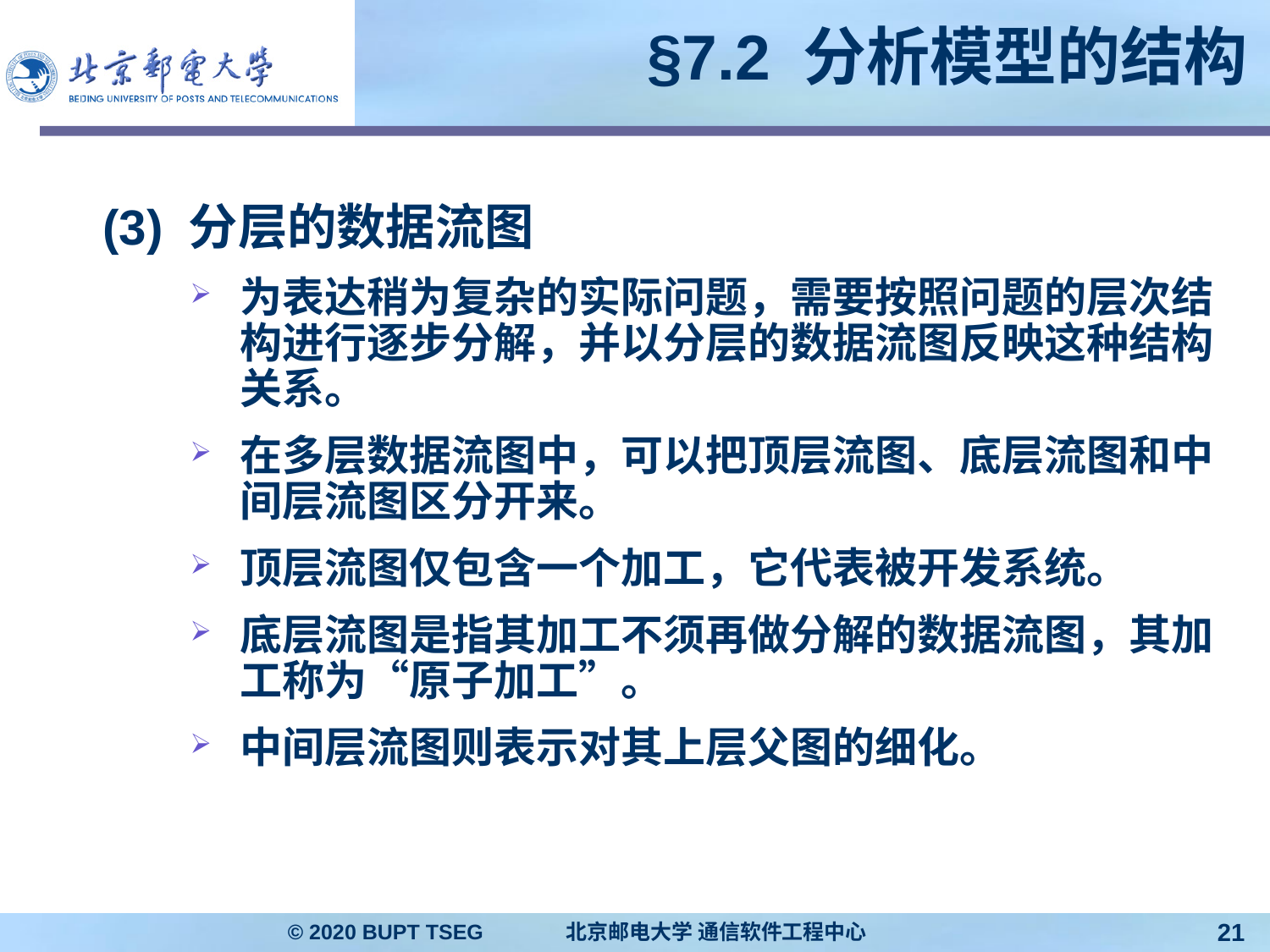

# §7.2 分析模型的结构
(3) 分层的数据流图
为表达稍为复杂的实际问题，需要按照问题的层次结构进行逐步分解，并以分层的数据流图反映这种结构关系。
在多层数据流图中，可以把顶层流图、底层流图和中间层流图区分开来。
顶层流图仅包含一个加工，它代表被开发系统。
底层流图是指其加工不须再做分解的数据流图，其加工称为“原子加工”。
中间层流图则表示对其上层父图的细化。
© 2020 BUPT TSEG             北京邮电大学 通信软件工程中心